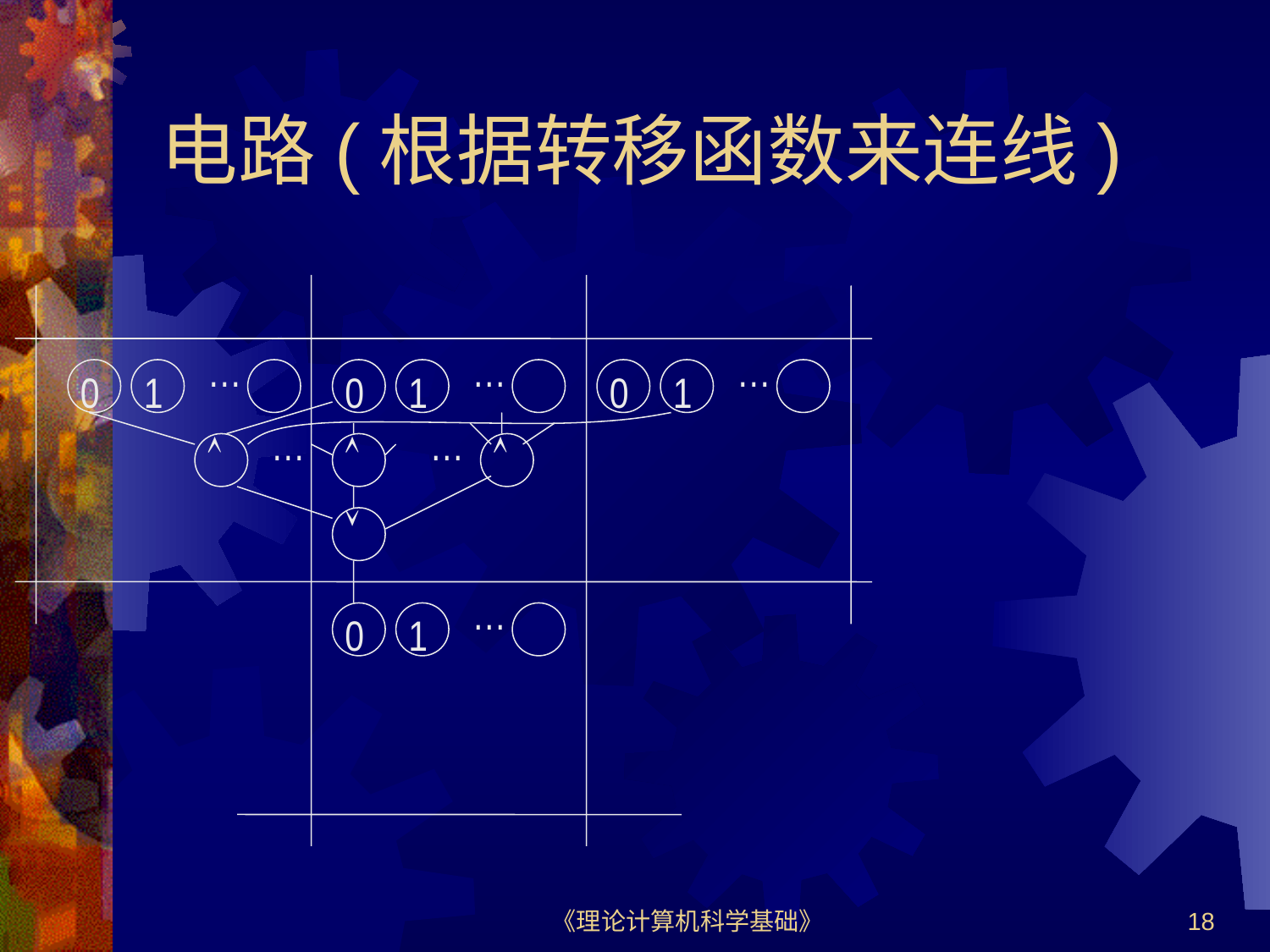

# 电路(根据转移函数来连线)

…
…
…

0

1

0

1

0

1

…
…

∧
∧

∧

∨

…

0

1

《理论计算机科学基础》
18